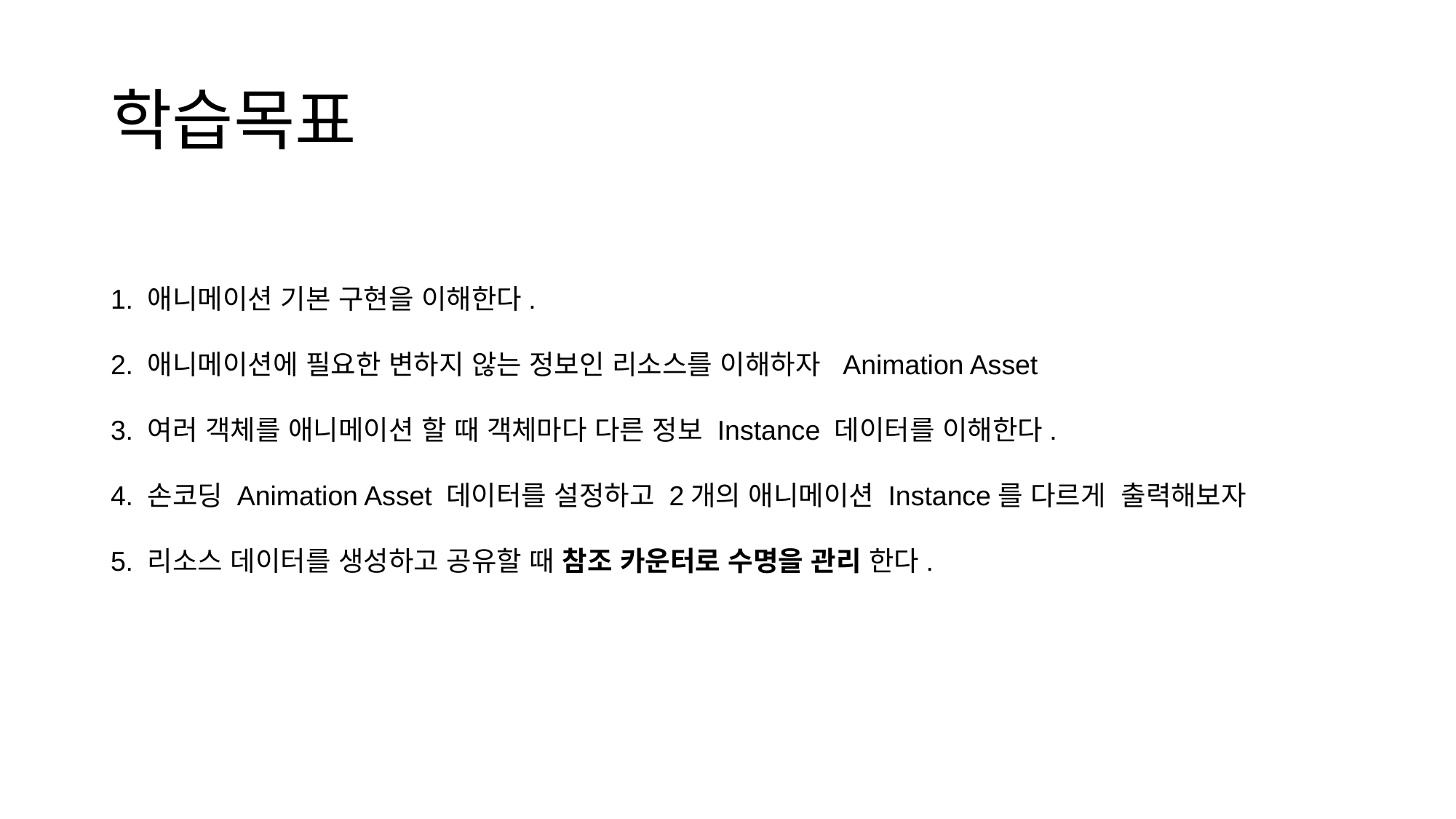

# 학습목표
1. 애니메이션 기본 구현을 이해한다.

2. 애니메이션에 필요한 변하지 않는 정보인 리소스를 이해하자  Animation Asset

3. 여러 객체를 애니메이션 할 때 객체마다 다른 정보 Instance 데이터를 이해한다.

4. 손코딩 Animation Asset 데이터를 설정하고 2개의 애니메이션 Instance를 다르게  출력해보자

5. 리소스 데이터를 생성하고 공유할 때 참조 카운터로 수명을 관리 한다.